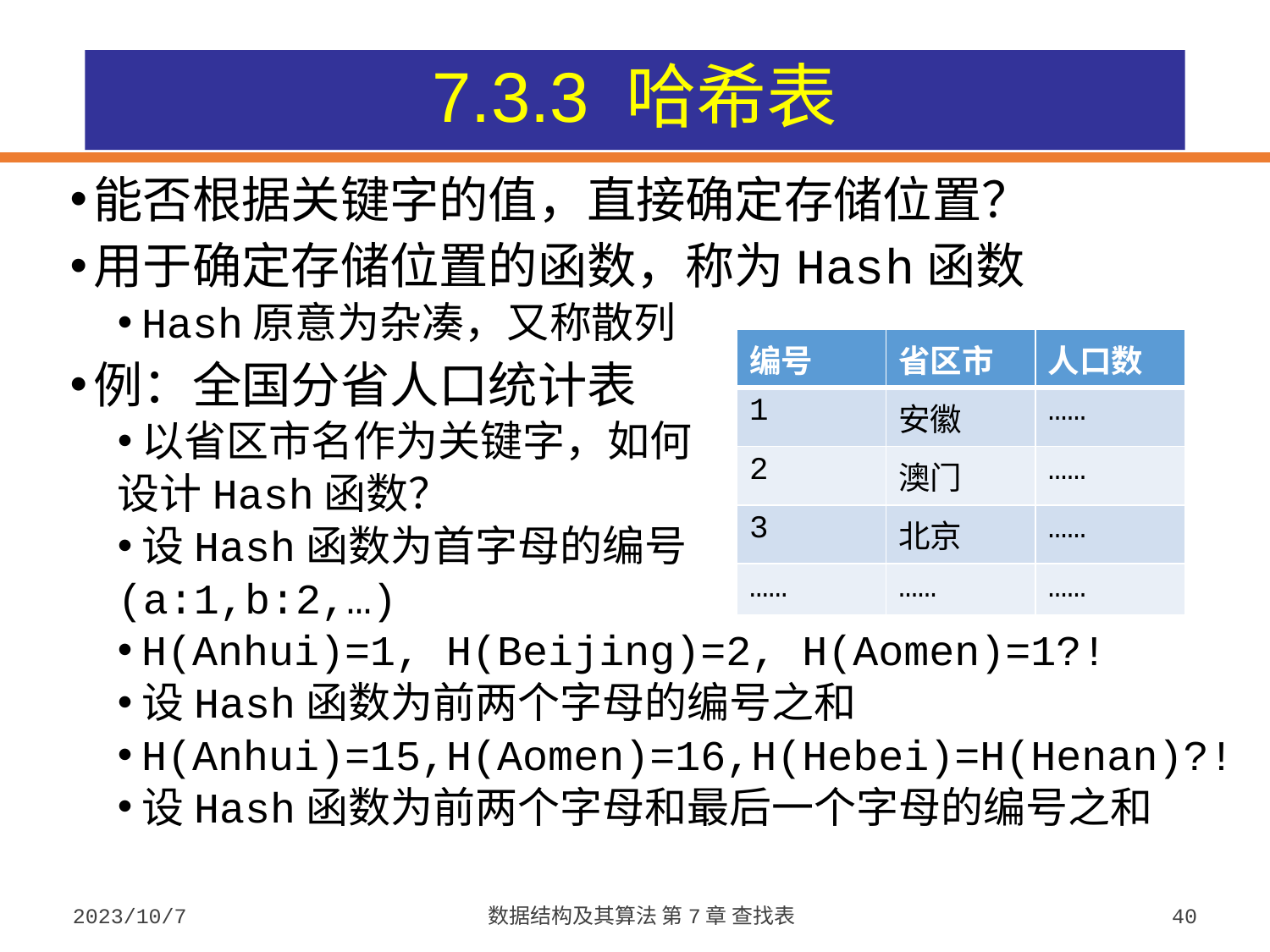

# 7.3.3 哈希表
能否根据关键字的值，直接确定存储位置？
用于确定存储位置的函数，称为Hash函数
Hash原意为杂凑，又称散列
例：全国分省人口统计表
以省区市名作为关键字，如何
设计Hash函数？
设Hash函数为首字母的编号
(a:1,b:2,…)
H(Anhui)=1, H(Beijing)=2, H(Aomen)=1?!
设Hash函数为前两个字母的编号之和
H(Anhui)=15,H(Aomen)=16,H(Hebei)=H(Henan)?!
设Hash函数为前两个字母和最后一个字母的编号之和
| 编号 | 省区市 | 人口数 |
| --- | --- | --- |
| 1 | 安徽 | …… |
| 2 | 澳门 | …… |
| 3 | 北京 | …… |
| …… | …… | …… |
2023/10/7
数据结构及其算法 第7章 查找表
40